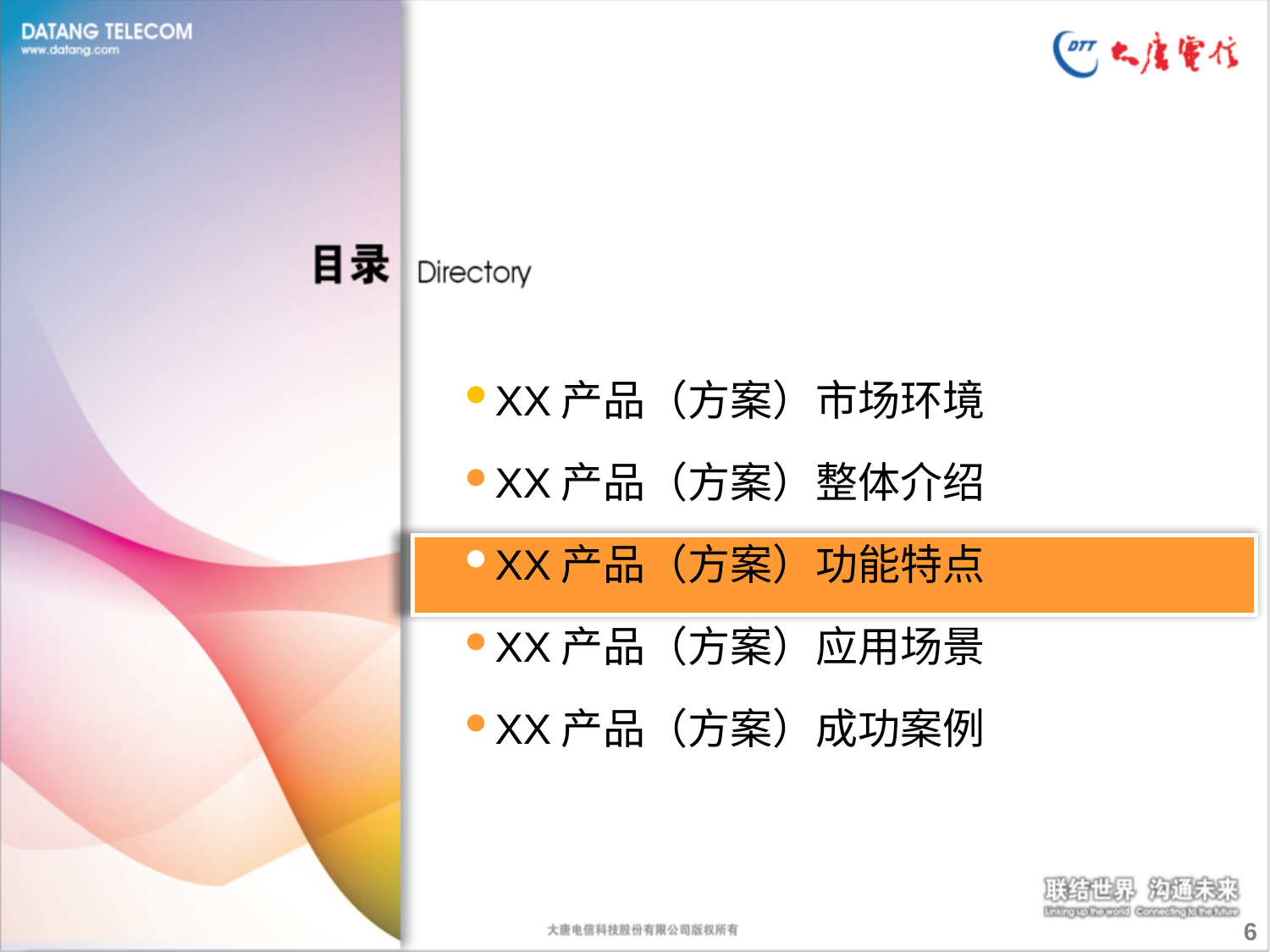

XX产品（方案）市场环境
XX产品（方案）整体介绍
XX产品（方案）功能特点
XX产品（方案）应用场景
XX产品（方案）成功案例

6